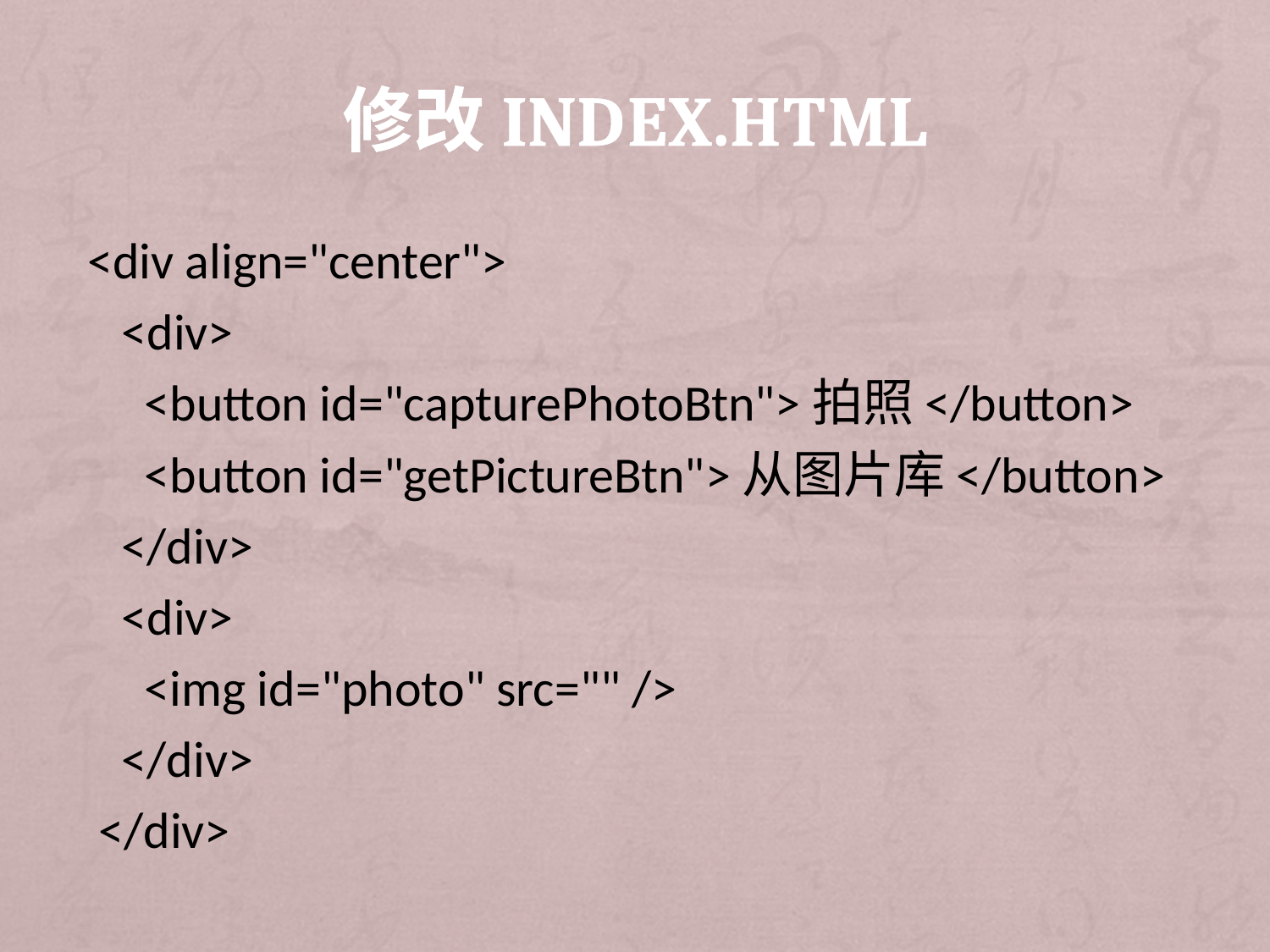

# 修改index.html
 <div align="center">
    <div>
      <button id="capturePhotoBtn">拍照</button>
      <button id="getPictureBtn">从图片库</button>
    </div>
    <div>
      <img id="photo" src="" />
    </div>
  </div>